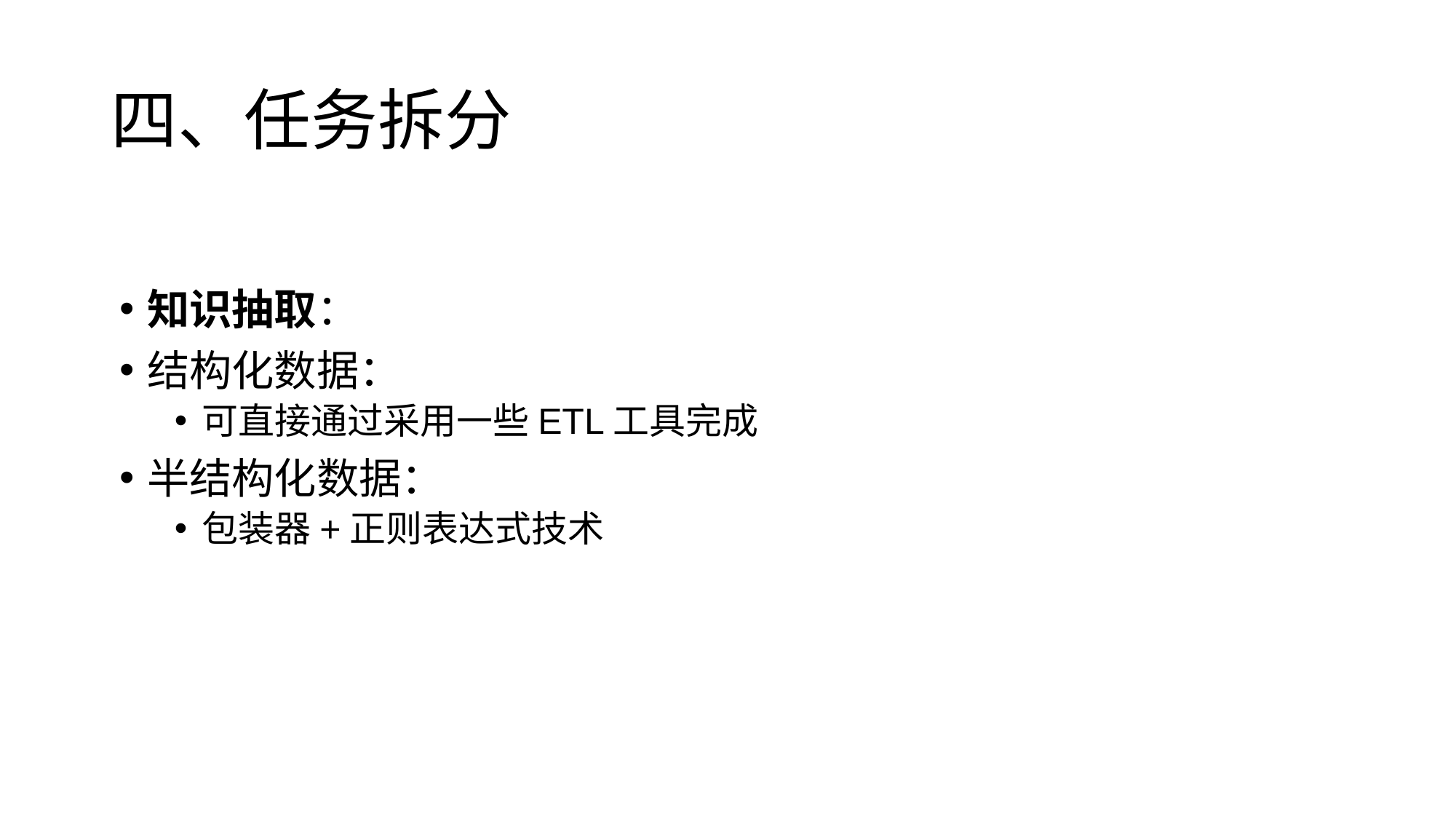

# 四、任务拆分
知识抽取：
结构化数据：
可直接通过采用一些ETL工具完成
半结构化数据：
包装器+正则表达式技术